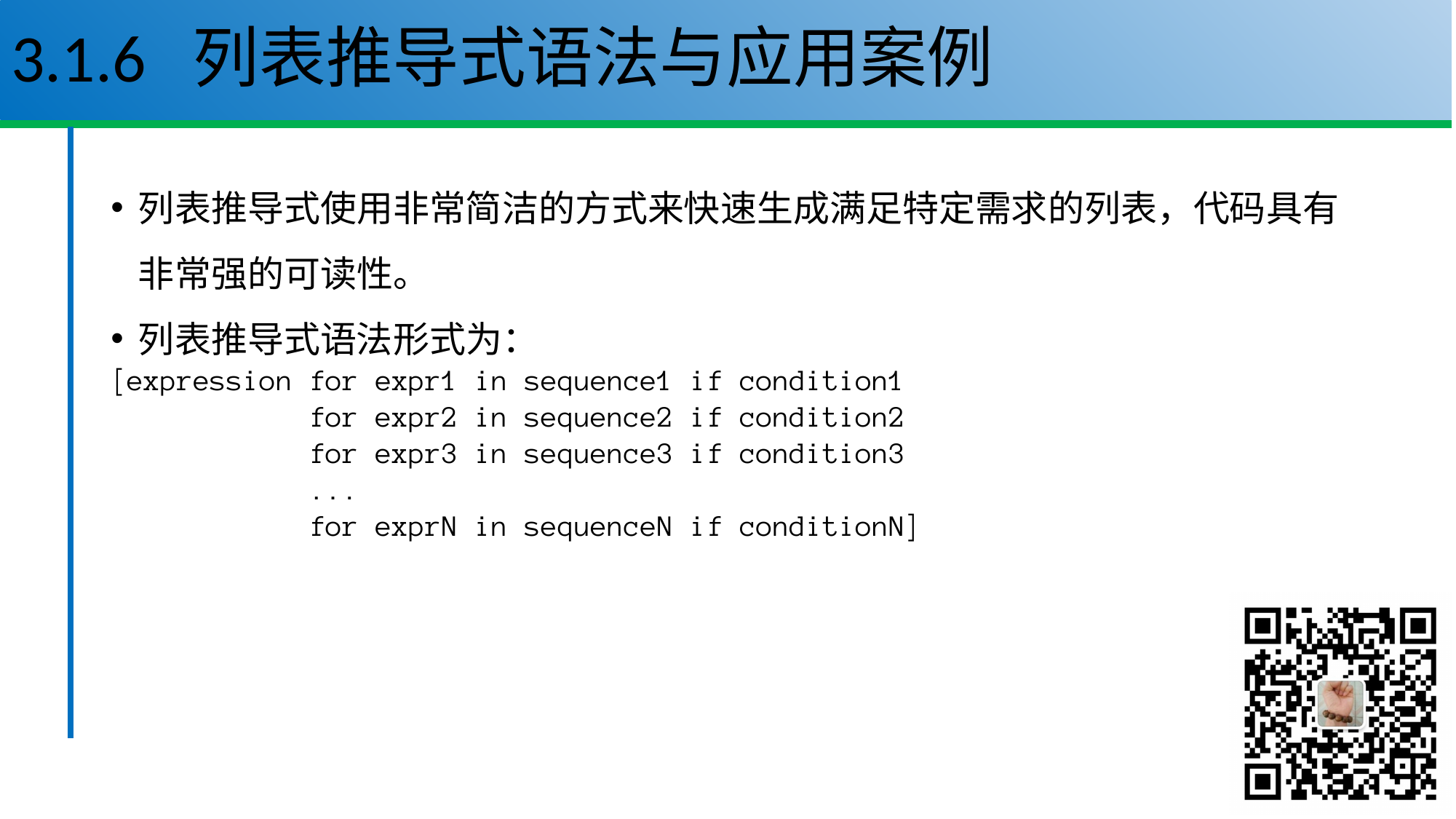

# 3.1.6  列表推导式语法与应用案例
列表推导式使用非常简洁的方式来快速生成满足特定需求的列表，代码具有非常强的可读性。
列表推导式语法形式为：
[expression for expr1 in sequence1 if condition1
            for expr2 in sequence2 if condition2
            for expr3 in sequence3 if condition3
            ...
            for exprN in sequenceN if conditionN]

21